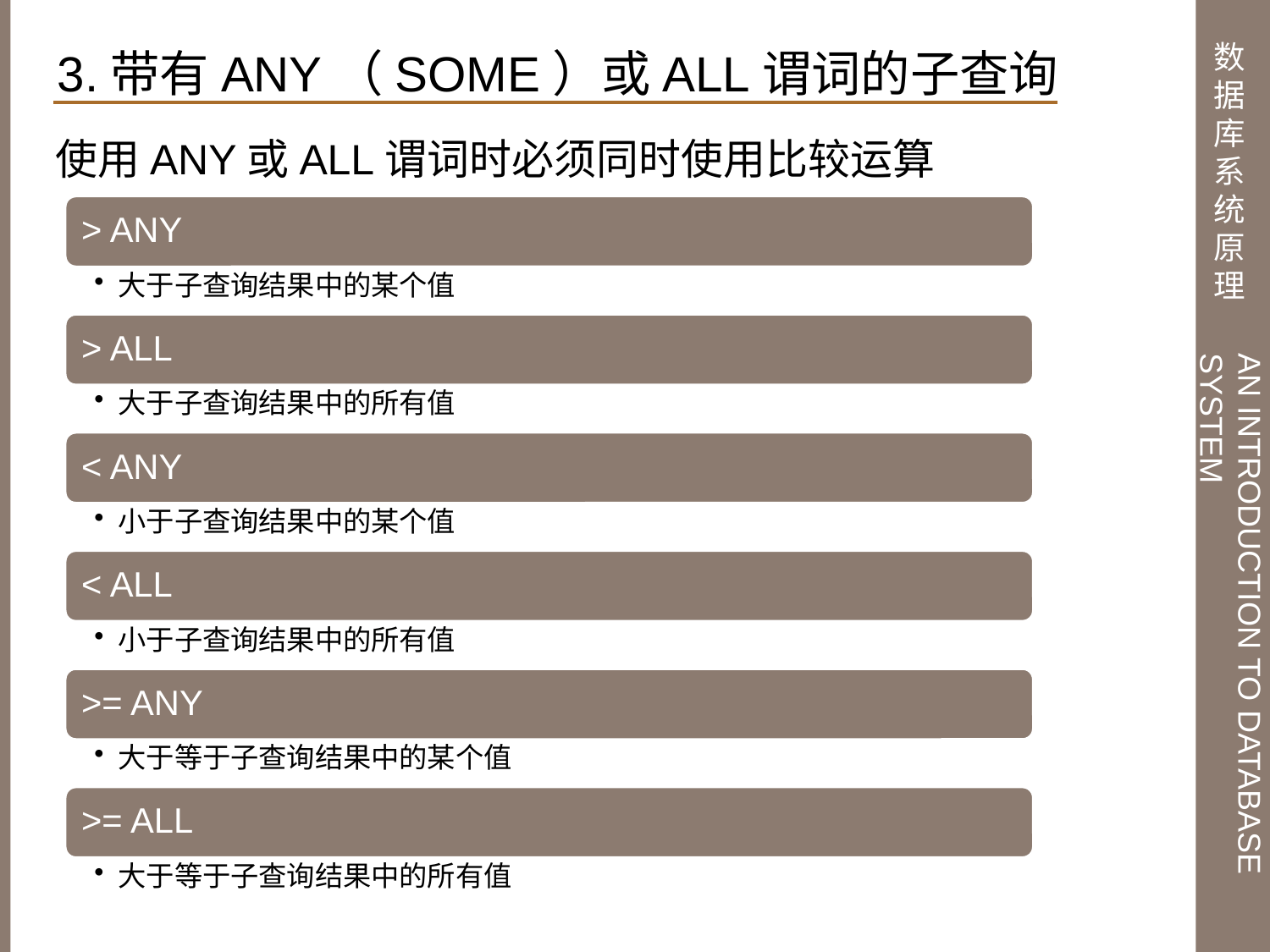

3.带有ANY（SOME）或ALL谓词的子查询
使用ANY或ALL谓词时必须同时使用比较运算

> ANY
大于子查询结果中的某个值
> ALL
大于子查询结果中的所有值
< ANY
小于子查询结果中的某个值
< ALL
小于子查询结果中的所有值
>= ANY
大于等于子查询结果中的某个值
>= ALL
大于等于子查询结果中的所有值